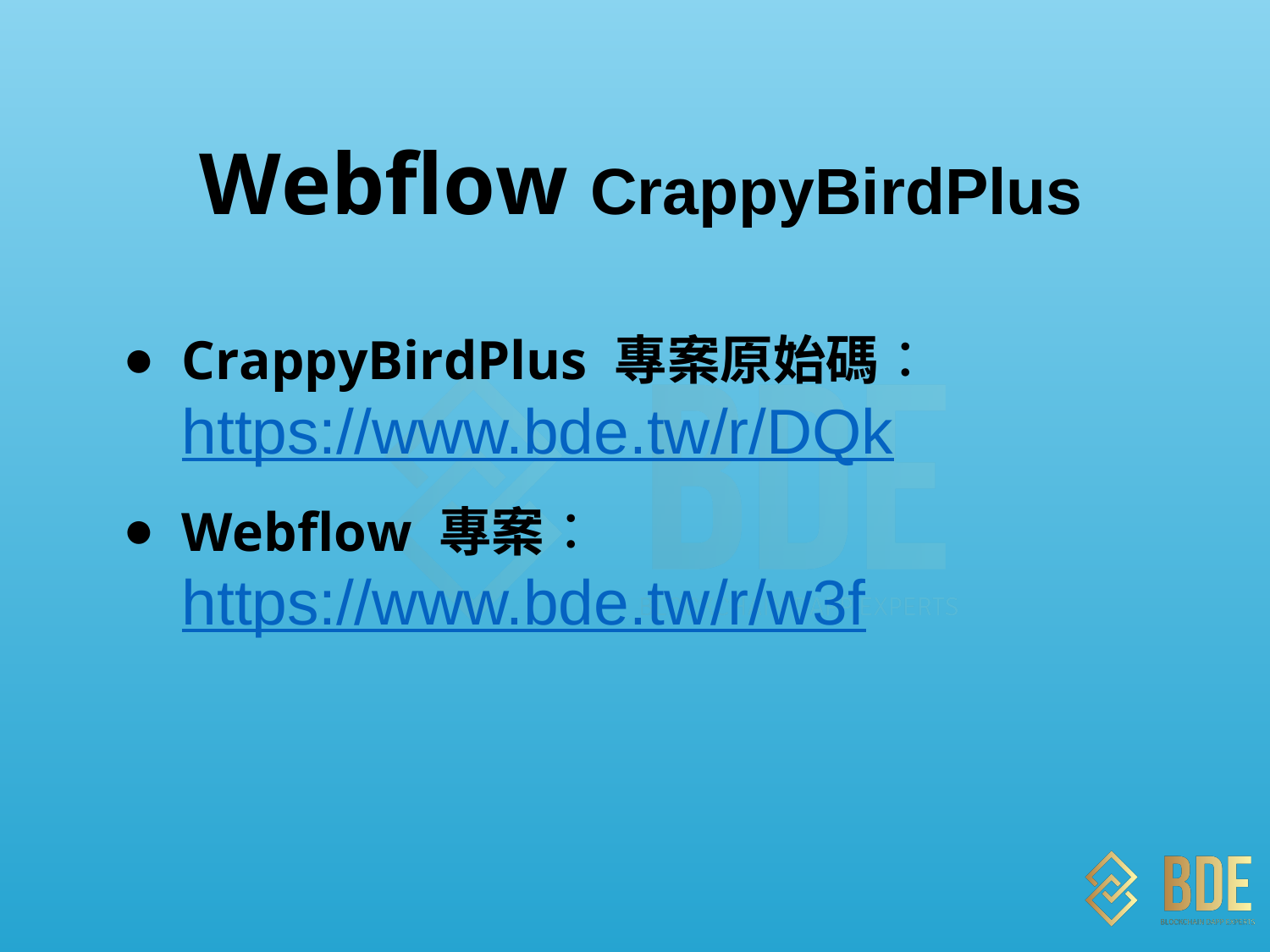

Webflow CrappyBirdPlus

CrappyBirdPlus 專案原始碼：
https://www.bde.tw/r/DQk
Webflow 專案：
https://www.bde.tw/r/w3f